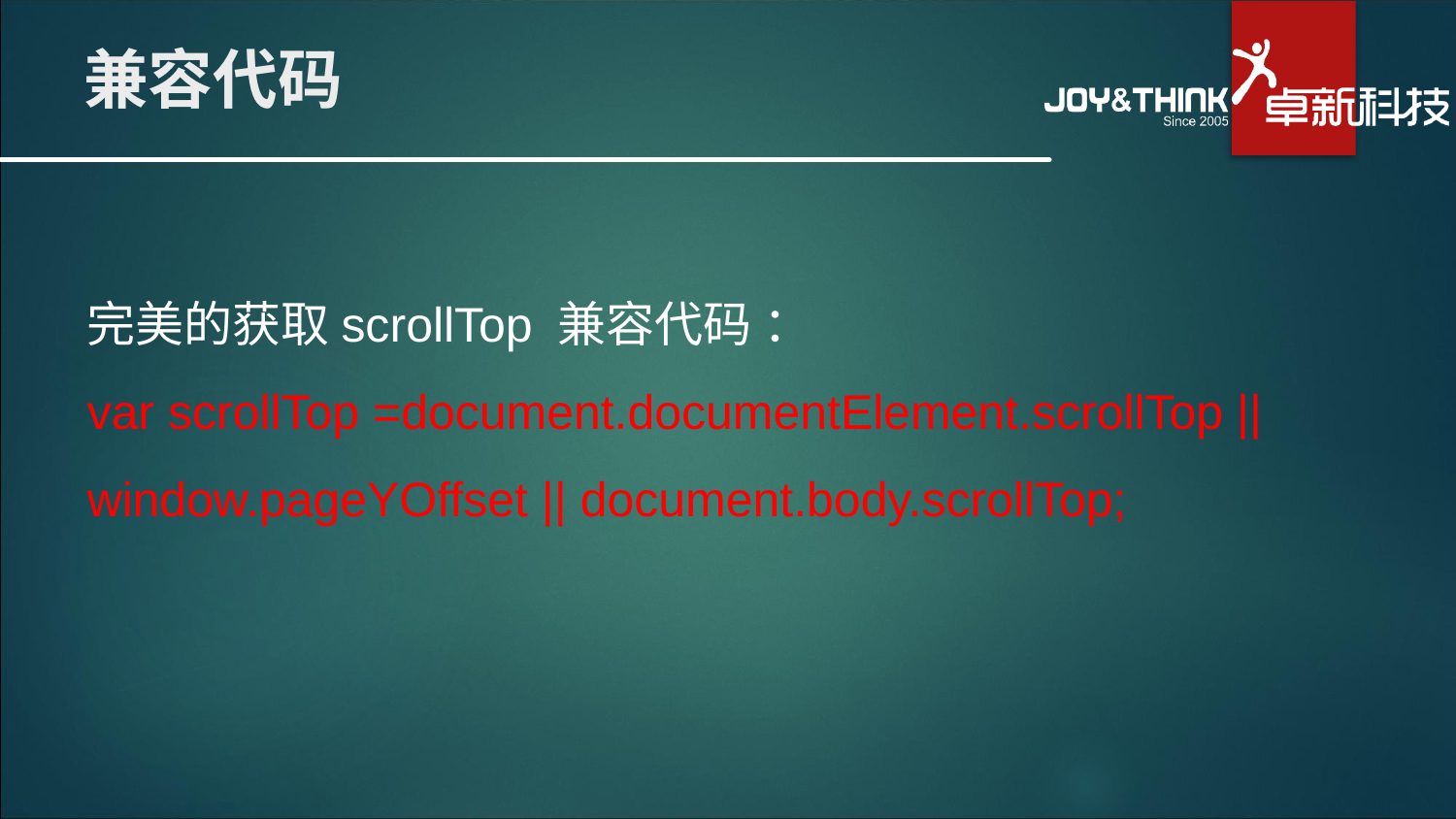

# 兼容代码
完美的获取scrollTop 兼容代码 ：
var scrollTop =document.documentElement.scrollTop || window.pageYOffset || document.body.scrollTop;